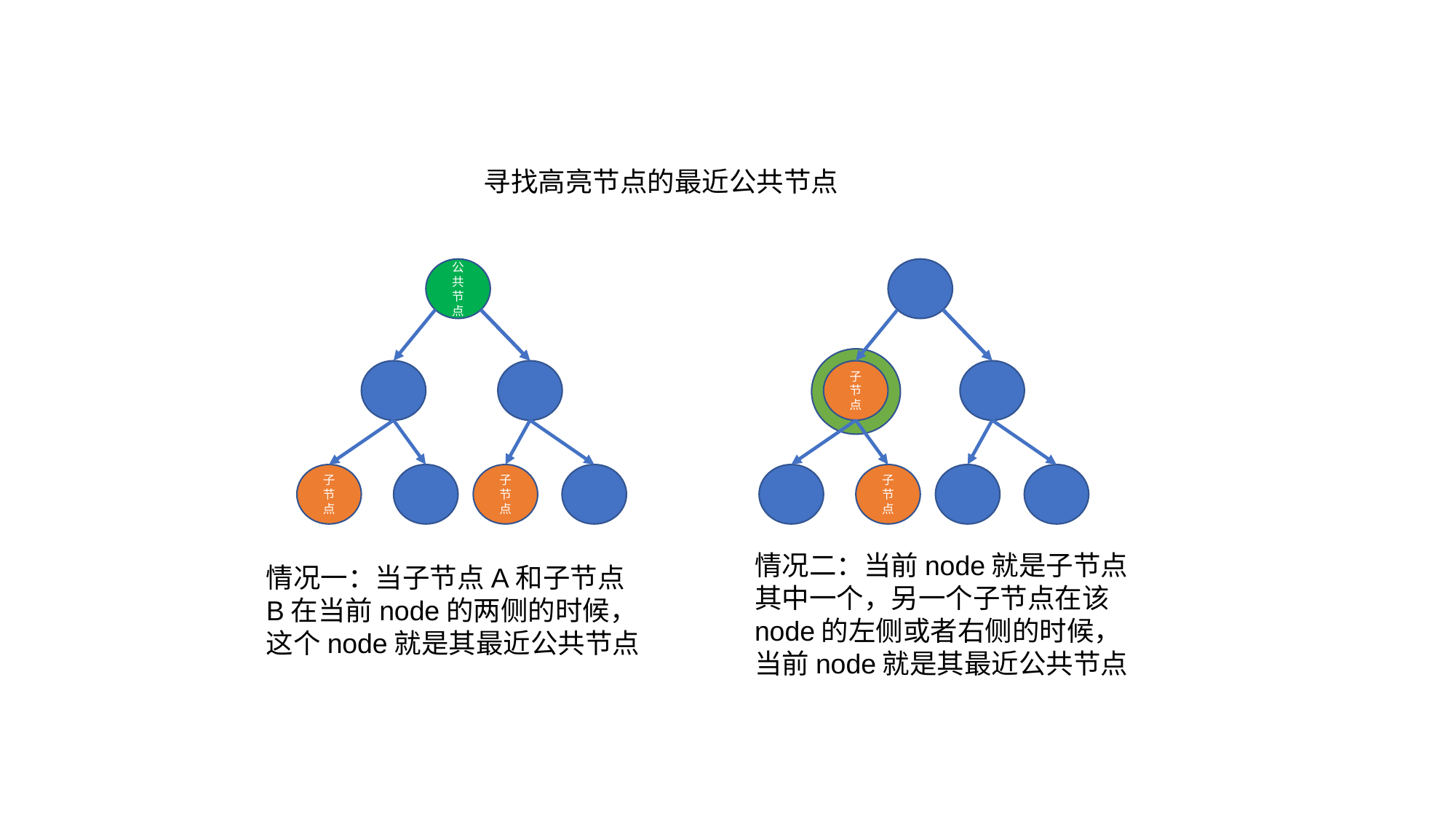

寻找高亮节点的最近公共节点
公共节点

子节点

子节点
子节点

子节点

情况二：当前node就是子节点其中一个，另一个子节点在该node的左侧或者右侧的时候，当前node就是其最近公共节点
情况一：当子节点A和子节点B在当前node的两侧的时候，这个node就是其最近公共节点